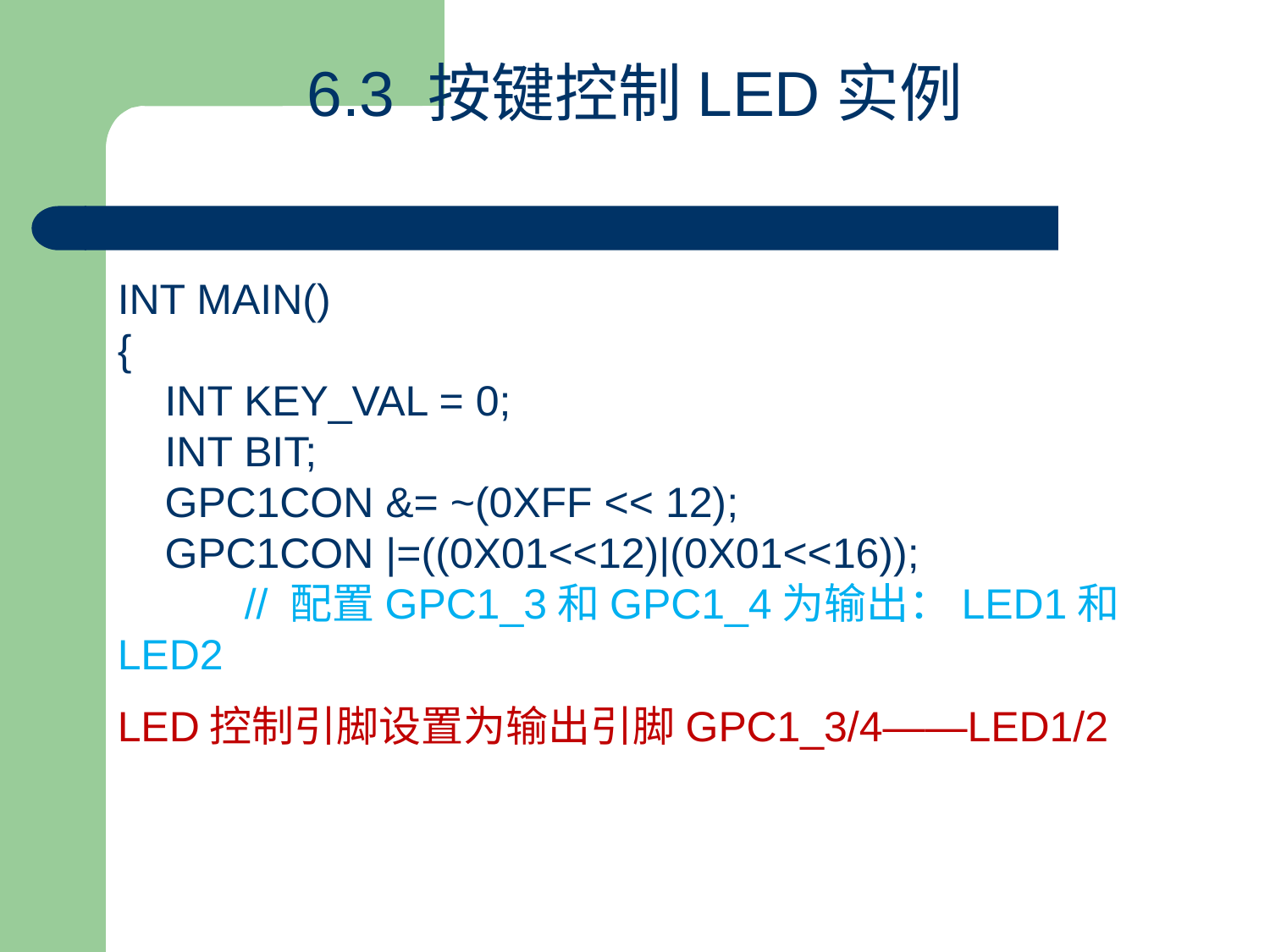

6.3 按键控制LED实例
int main()
{
    int key_val = 0;
    int bit;
    GPC1CON &= ~(0xFF << 12);
    GPC1CON |=((0x01<<12)|(0x01<<16));
	// 配置GPC1_3和GPC1_4为输出：LED1和LED2
LED控制引脚设置为输出引脚GPC1_3/4——LED1/2